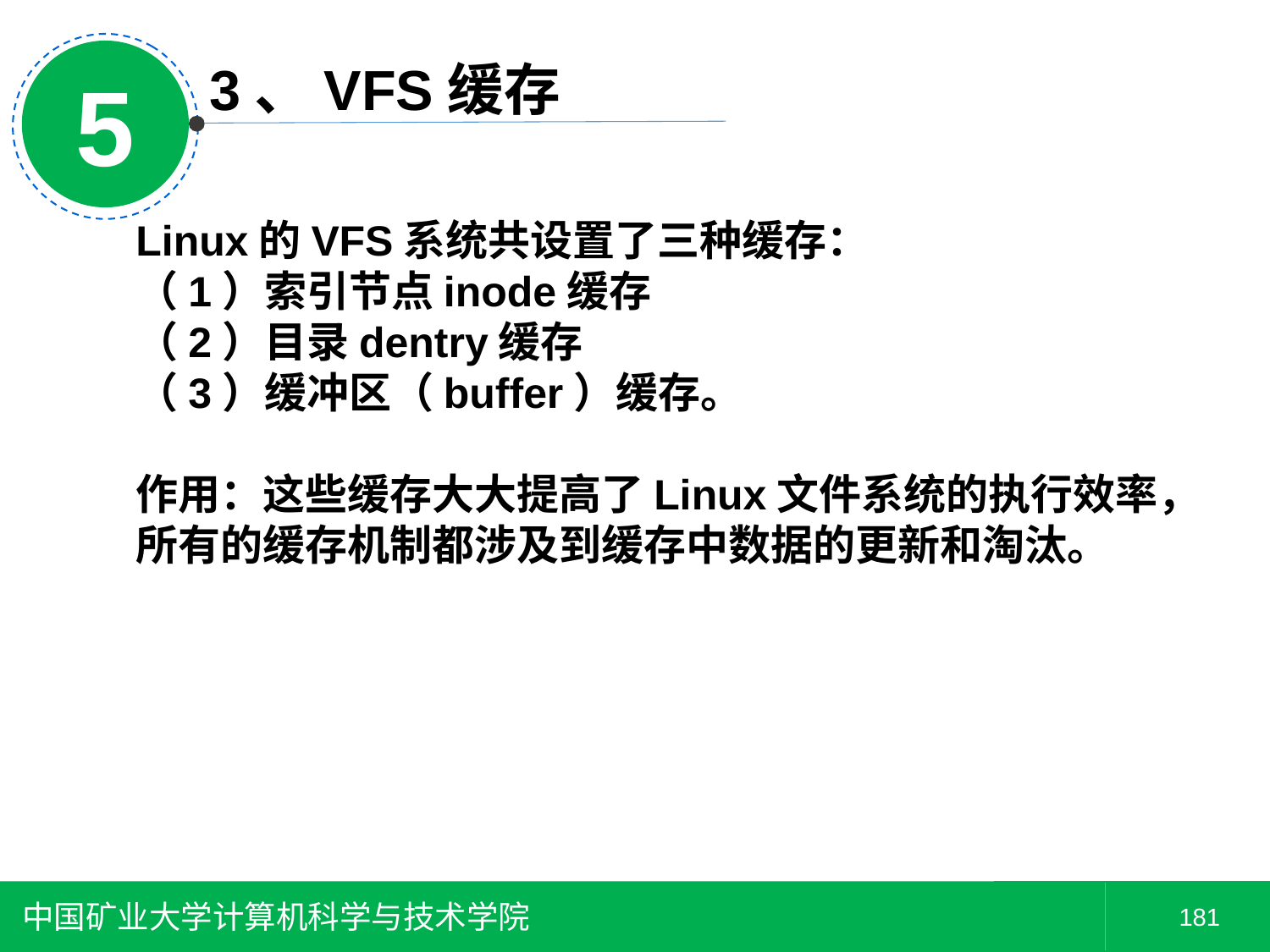

5
3、VFS缓存

Linux的VFS系统共设置了三种缓存：
（1）索引节点inode缓存
（2）目录dentry缓存
（3）缓冲区（buffer）缓存。

作用：这些缓存大大提高了Linux文件系统的执行效率，所有的缓存机制都涉及到缓存中数据的更新和淘汰。